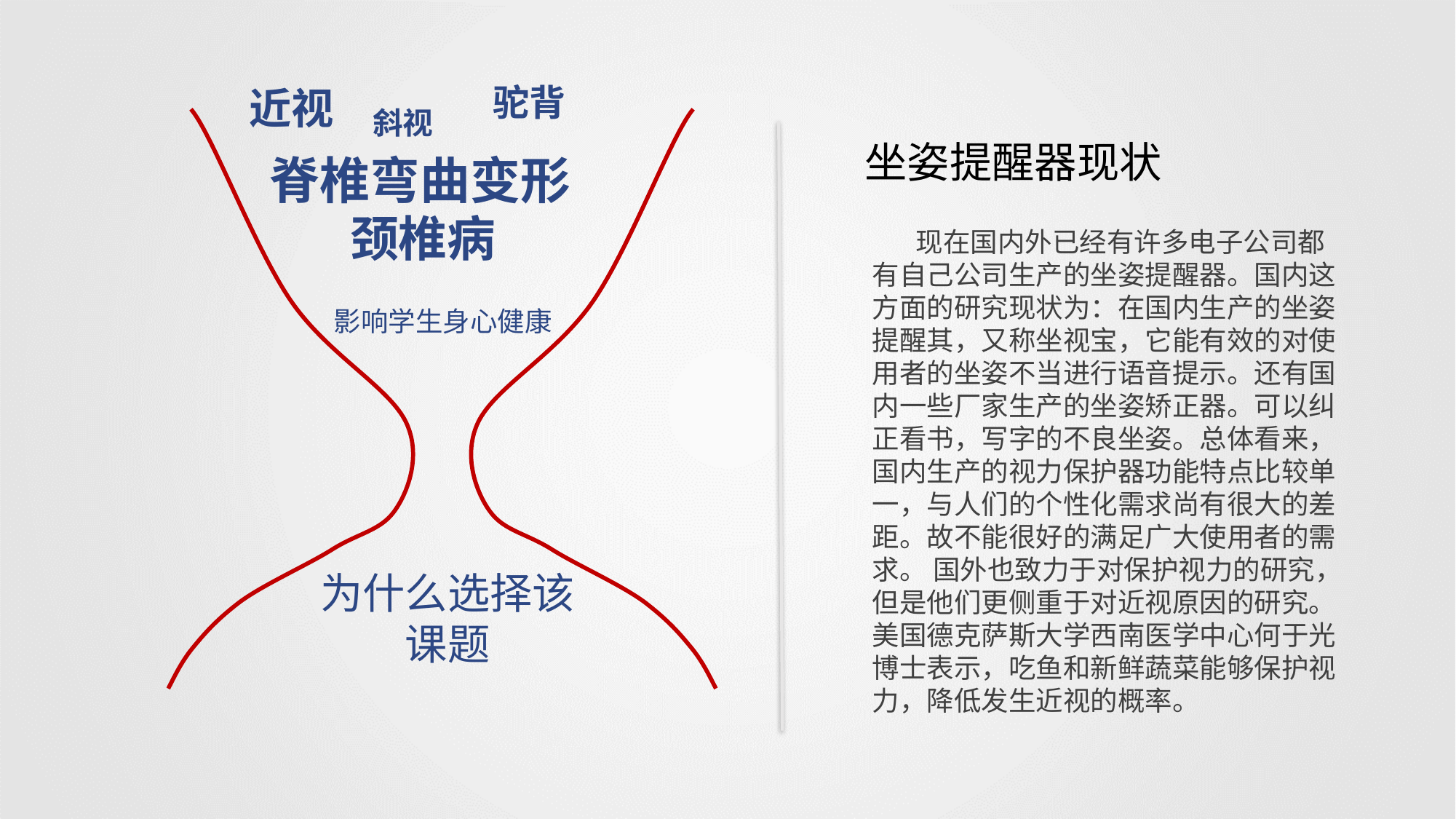

近视
驼背
斜视
脊椎弯曲变形
颈椎病
影响学生身心健康

坐姿提醒器现状

      现在国内外已经有许多电子公司都有自己公司生产的坐姿提醒器。国内这方面的研究现状为：在国内生产的坐姿提醒其，又称坐视宝，它能有效的对使用者的坐姿不当进行语音提示。还有国内一些厂家生产的坐姿矫正器。可以纠正看书，写字的不良坐姿。总体看来，国内生产的视力保护器功能特点比较单一，与人们的个性化需求尚有很大的差距。故不能很好的满足广大使用者的需求。 国外也致力于对保护视力的研究，但是他们更侧重于对近视原因的研究。美国德克萨斯大学西南医学中心何于光博士表示，吃鱼和新鲜蔬菜能够保护视力，降低发生近视的概率。
为什么选择该课题